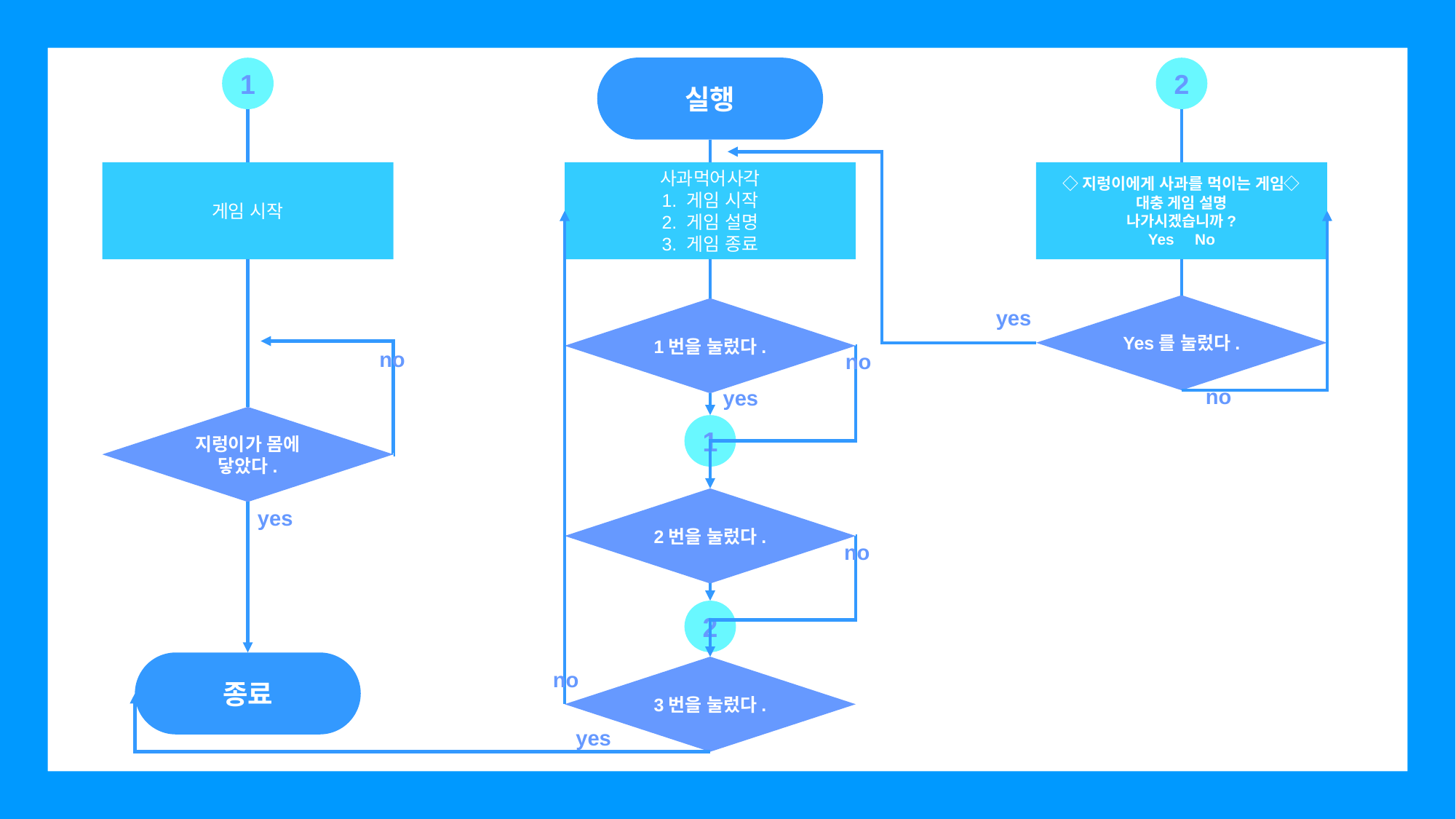

1
실행
2
게임 시작
사과먹어사각
1. 게임 시작
2. 게임 설명
3. 게임 종료
◇지렁이에게 사과를 먹이는 게임◇
대충 게임 설명
나가시겠습니까?
Yes     No
Yes를 눌렀다.
1번을 눌렀다.
yes
no
no
no
yes
지렁이가 몸에 닿았다.
1
2번을 눌렀다.
yes
no
2
종료
3번을 눌렀다.
no
yes